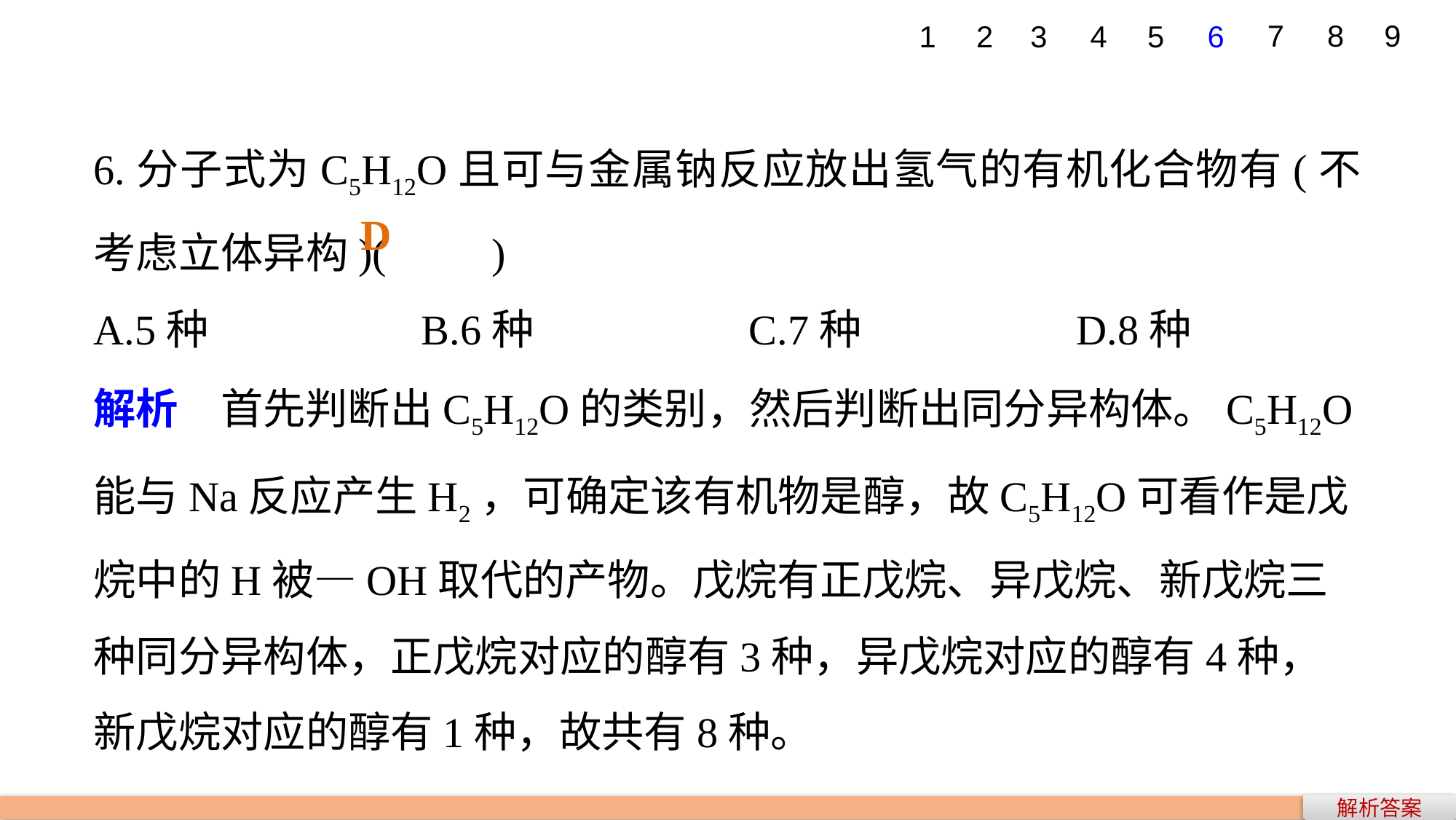

7
8
9
1
2
3
4
5
6
6.分子式为C5H12O且可与金属钠反应放出氢气的有机化合物有(不考虑立体异构)(　　)
A.5种  		B.6种  		C.7种  		D.8种
解析　首先判断出C5H12O的类别，然后判断出同分异构体。C5H12O能与Na反应产生H2，可确定该有机物是醇，故C5H12O可看作是戊烷中的H被—OH取代的产物。戊烷有正戊烷、异戊烷、新戊烷三种同分异构体，正戊烷对应的醇有3种，异戊烷对应的醇有4种，新戊烷对应的醇有1种，故共有8种。
D
解析答案